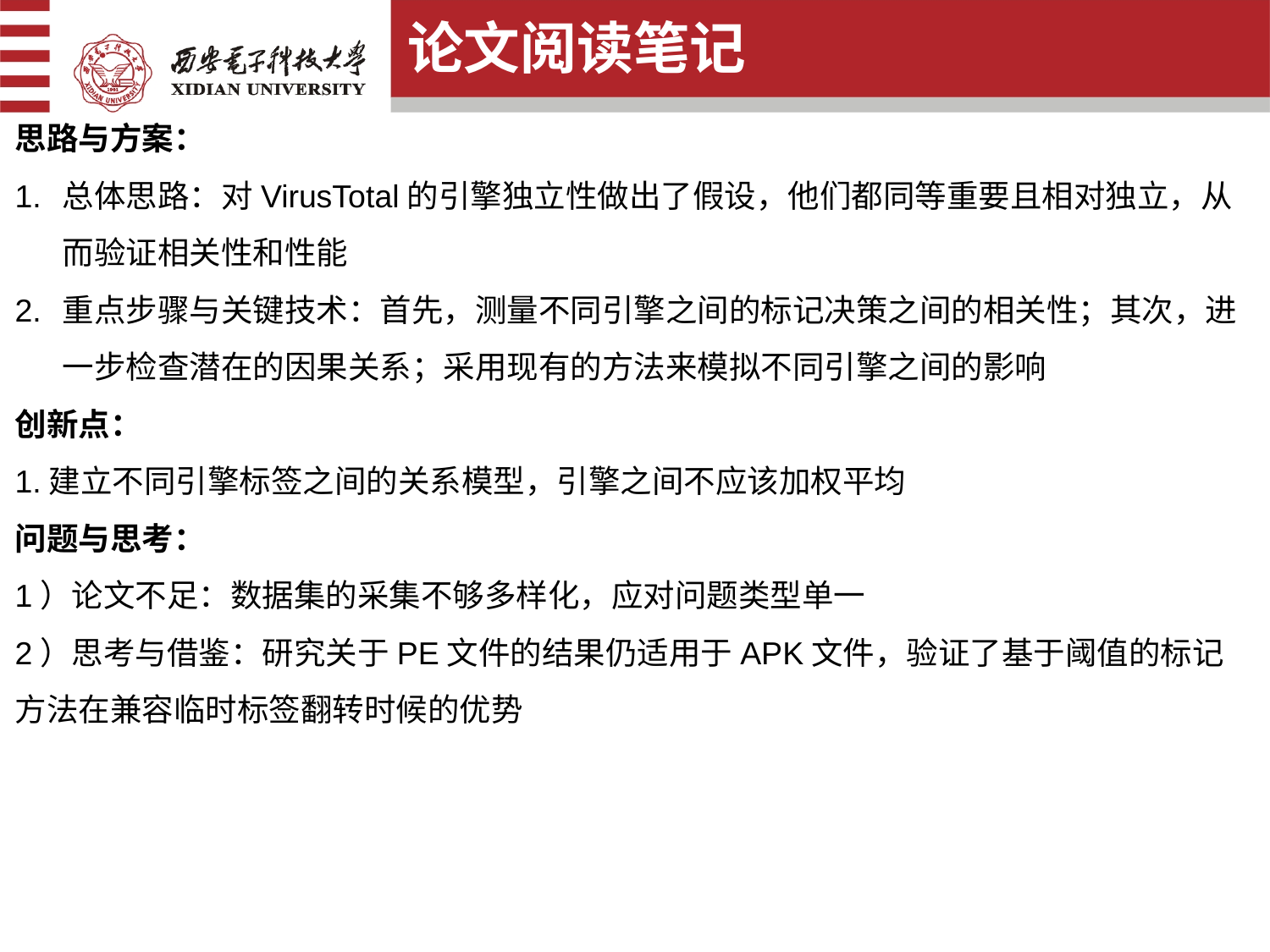

论文阅读笔记
思路与方案：
总体思路：对VirusTotal的引擎独立性做出了假设，他们都同等重要且相对独立，从而验证相关性和性能
重点步骤与关键技术：首先，测量不同引擎之间的标记决策之间的相关性；其次，进一步检查潜在的因果关系；采用现有的方法来模拟不同引擎之间的影响
创新点：
1.建立不同引擎标签之间的关系模型，引擎之间不应该加权平均
问题与思考：
1）论文不足：数据集的采集不够多样化，应对问题类型单一
2）思考与借鉴：研究关于PE文件的结果仍适用于APK文件，验证了基于阈值的标记方法在兼容临时标签翻转时候的优势